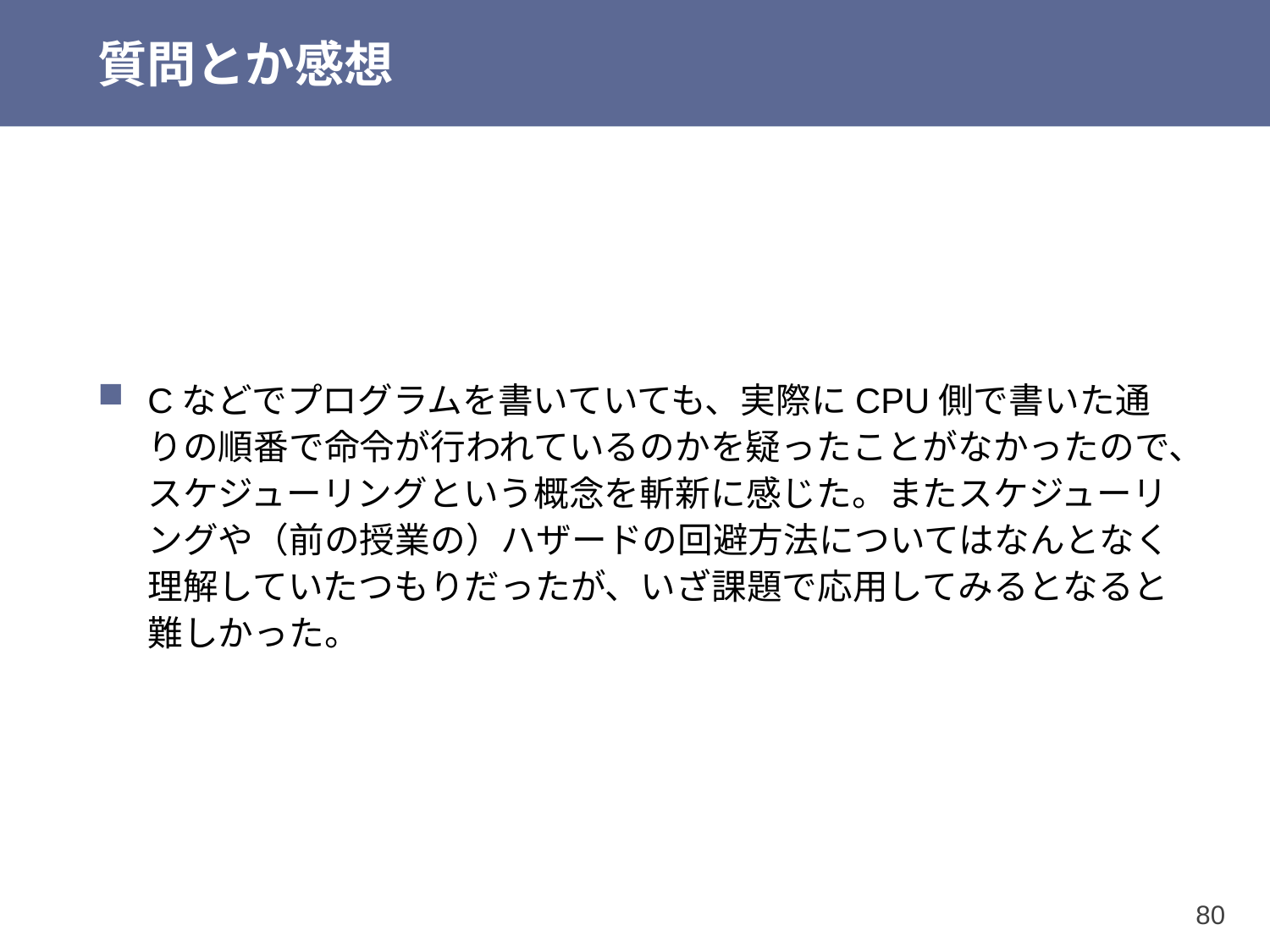

# 質問とか感想
Cなどでプログラムを書いていても、実際にCPU側で書いた通りの順番で命令が行われているのかを疑ったことがなかったので、スケジューリングという概念を斬新に感じた。またスケジューリングや（前の授業の）ハザードの回避方法についてはなんとなく理解していたつもりだったが、いざ課題で応用してみるとなると難しかった。